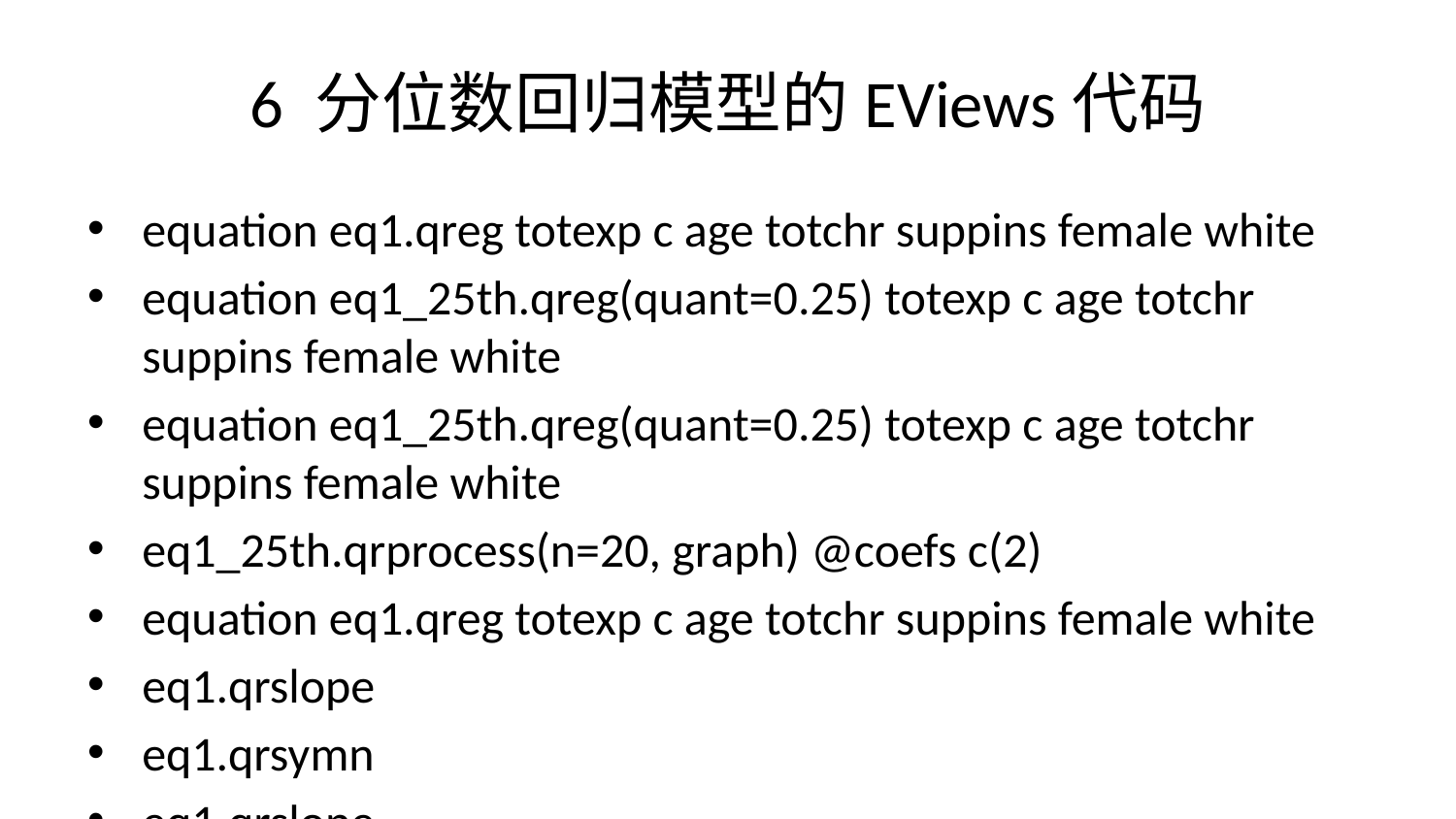

# 6 分位数回归模型的EViews代码
equation eq1.qreg totexp c age totchr suppins female white
equation eq1_25th.qreg(quant=0.25) totexp c age totchr suppins female white
equation eq1_25th.qreg(quant=0.25) totexp c age totchr suppins female white
eq1_25th.qrprocess(n=20, graph) @coefs c(2)
equation eq1.qreg totexp c age totchr suppins female white
eq1.qrslope
eq1.qrsymn
eq1.qrslope